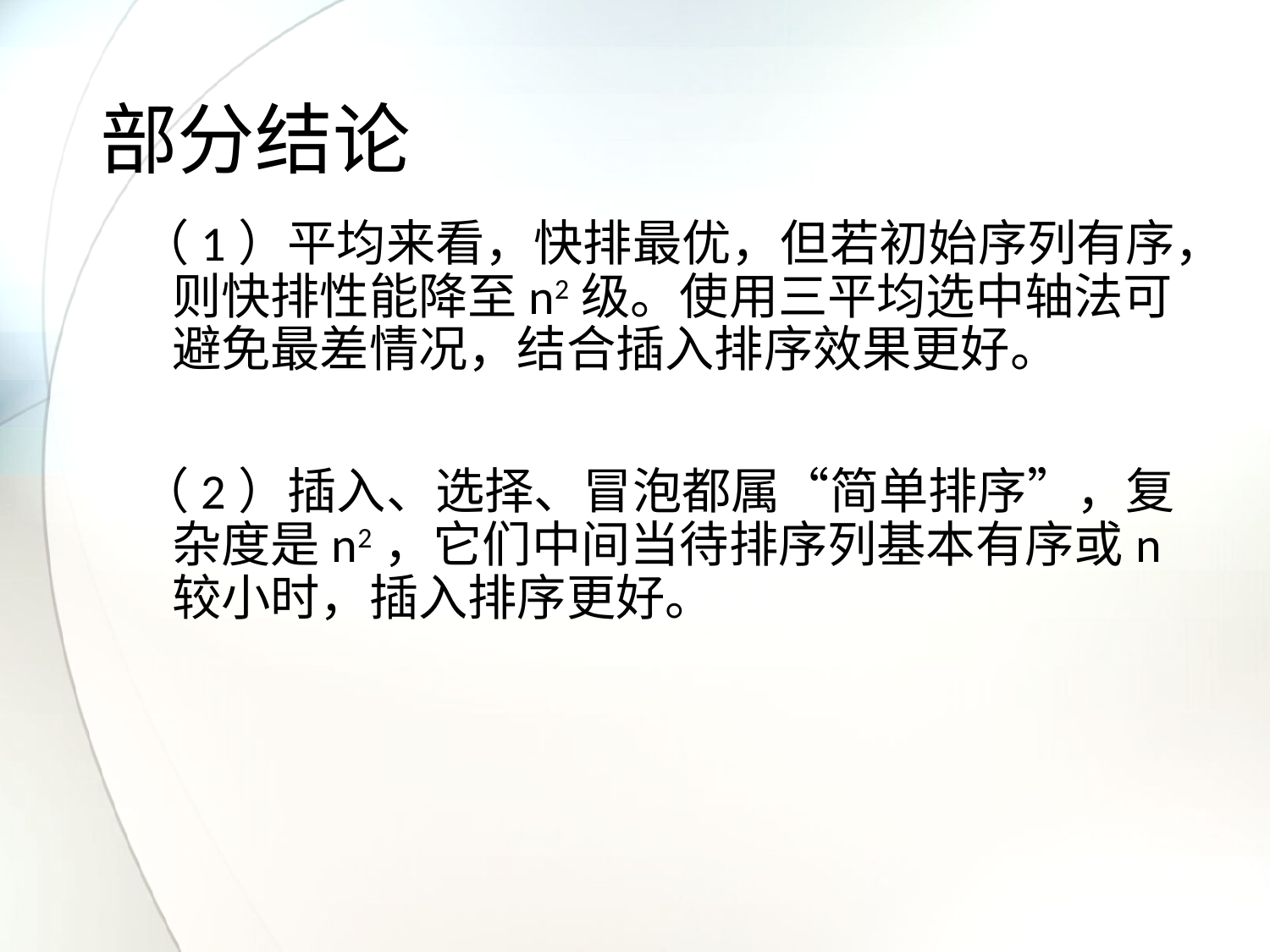

# 部分结论
（1）平均来看，快排最优，但若初始序列有序，则快排性能降至n2级。使用三平均选中轴法可避免最差情况，结合插入排序效果更好。

（2）插入、选择、冒泡都属“简单排序”，复杂度是n2，它们中间当待排序列基本有序或n较小时，插入排序更好。